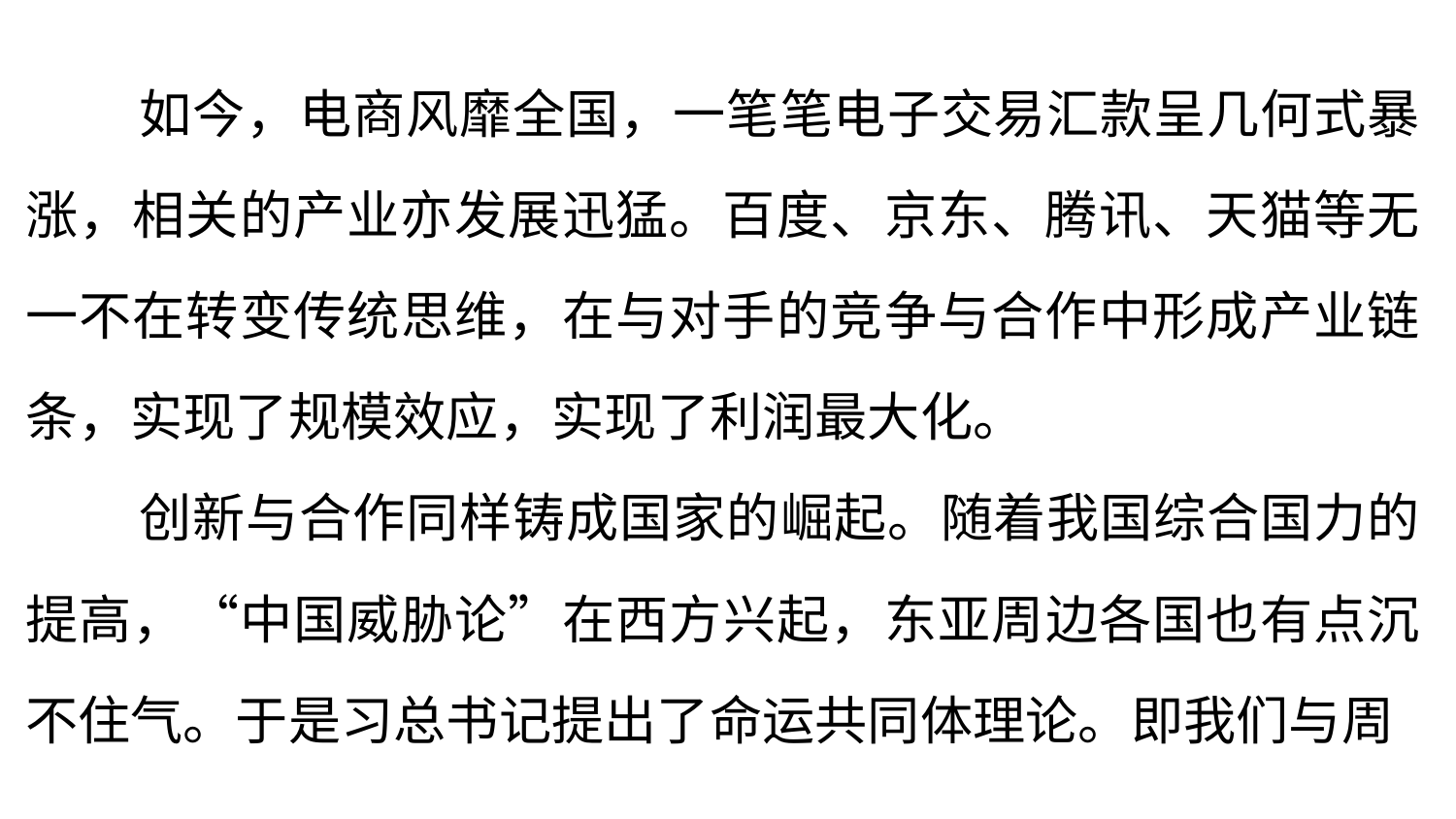

如今，电商风靡全国，一笔笔电子交易汇款呈几何式暴涨，相关的产业亦发展迅猛。百度、京东、腾讯、天猫等无一不在转变传统思维，在与对手的竞争与合作中形成产业链条，实现了规模效应，实现了利润最大化。
        创新与合作同样铸成国家的崛起。随着我国综合国力的提高，“中国威胁论”在西方兴起，东亚周边各国也有点沉不住气。于是习总书记提出了命运共同体理论。即我们与周